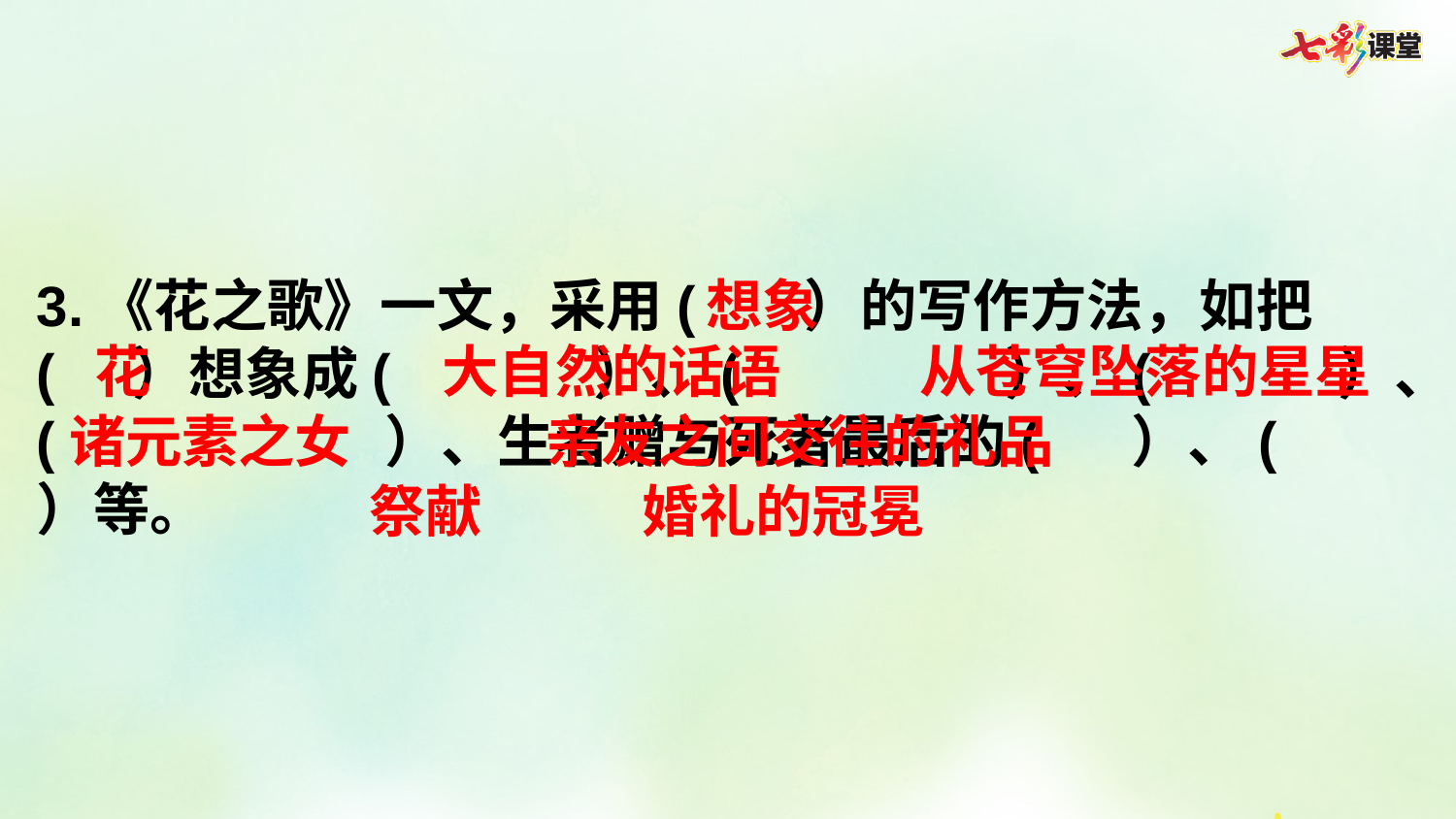

3.《花之歌》一文，采用(      ）的写作方法，如把(    ）想象成(            ）、(                ）、(           ）、(                    ）、生者赠与死者最后的(     ）、(           ）等。
想象
花
大自然的话语
从苍穹坠落的星星
诸元素之女
亲友之间交往的礼品
祭献
婚礼的冠冕